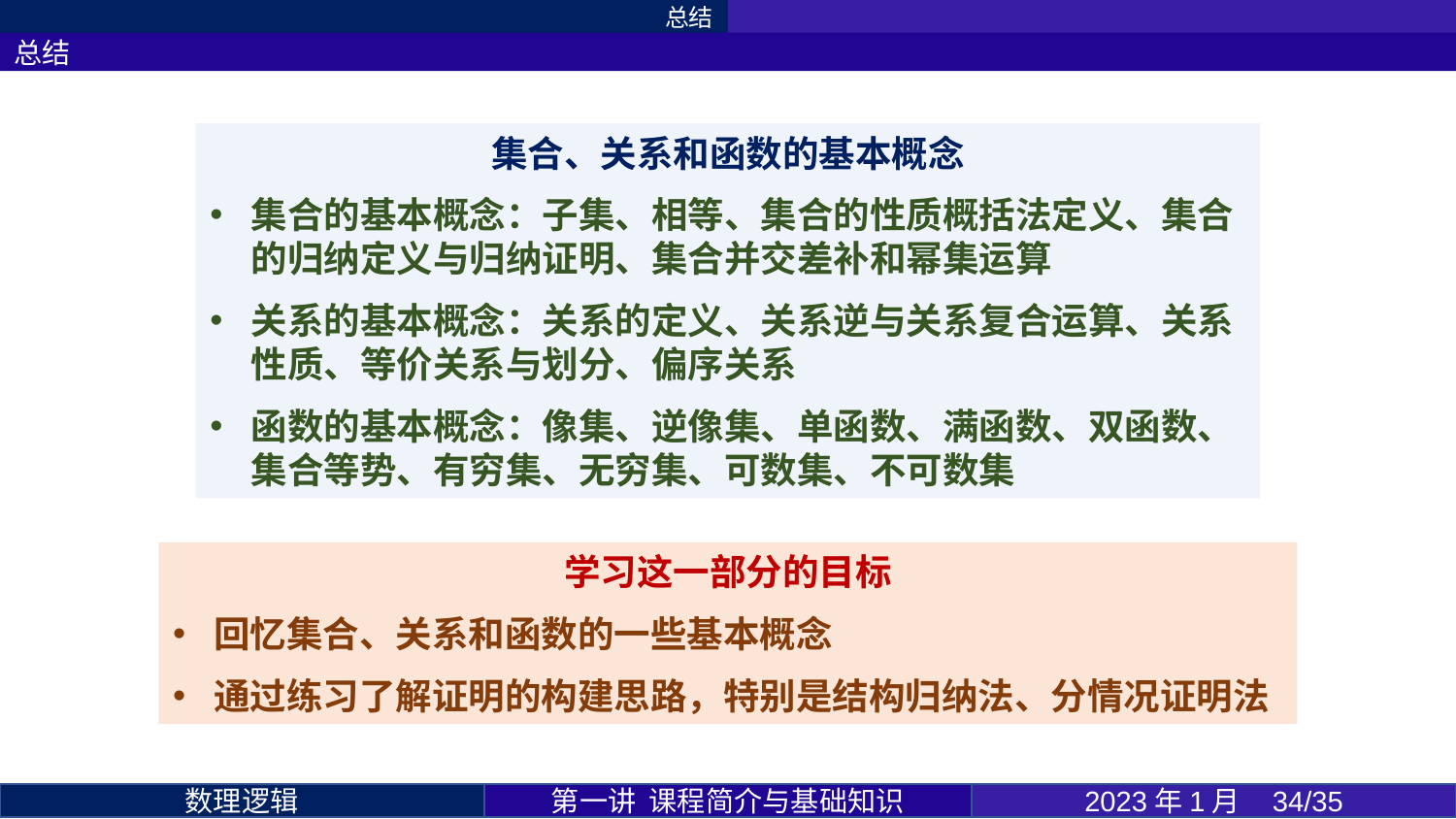

总结
总结
集合、关系和函数的基本概念
集合的基本概念：子集、相等、集合的性质概括法定义、集合的归纳定义与归纳证明、集合并交差补和幂集运算
关系的基本概念：关系的定义、关系逆与关系复合运算、关系性质、等价关系与划分、偏序关系
函数的基本概念：像集、逆像集、单函数、满函数、双函数、集合等势、有穷集、无穷集、可数集、不可数集
学习这一部分的目标
回忆集合、关系和函数的一些基本概念
通过练习了解证明的构建思路，特别是结构归纳法、分情况证明法
第一讲  课程简介与基础知识
2023年1月    34/35
数理逻辑